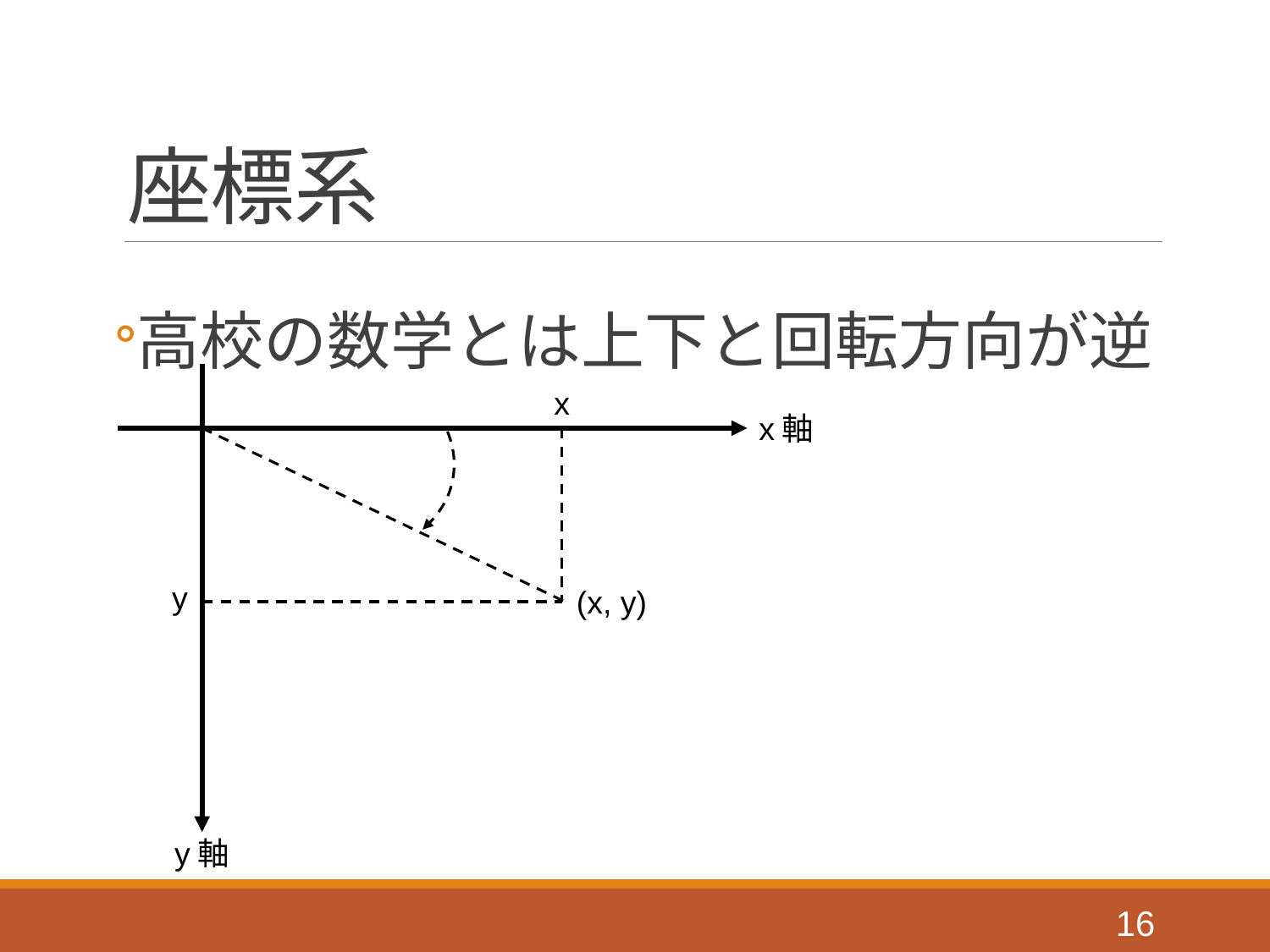

# 座標系
高校の数学とは上下と回転方向が逆

x
x軸
y
(x, y)
y軸
16